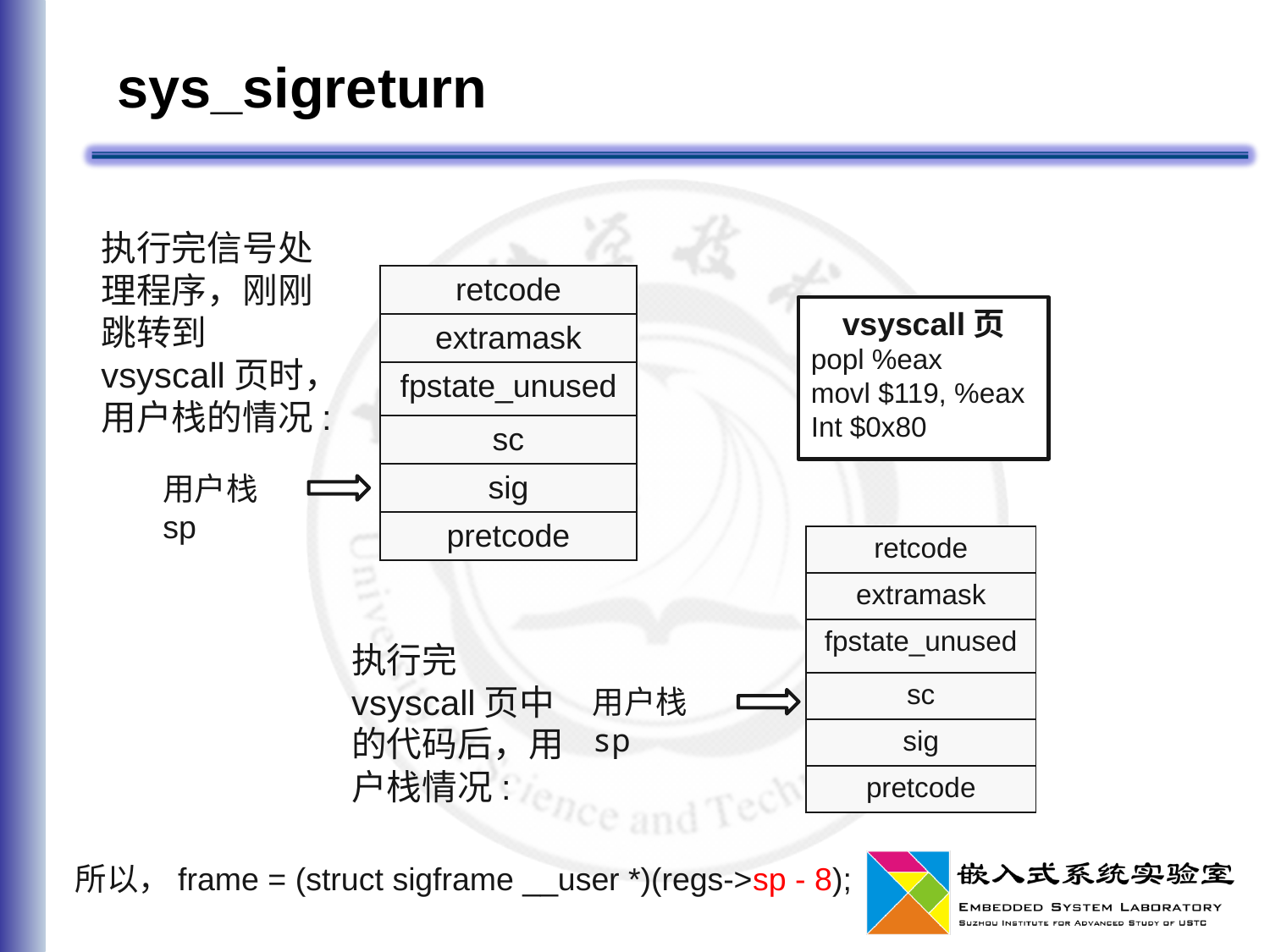

# sys_sigreturn
执行完信号处理程序，刚刚跳转到vsyscall页时，用户栈的情况:
| retcode |
| --- |
| extramask |
| fpstate\_unused |
| sc |
| sig |
| pretcode |
vsyscall页
popl %eax
movl $119, %eax
Int $0x80
用户栈sp

| retcode |
| --- |
| extramask |
| fpstate\_unused |
| sc |
| sig |
| pretcode |
执行完vsyscall页中的代码后，用户栈情况:
用户栈sp

所以，frame = (struct sigframe __user *)(regs->sp - 8);